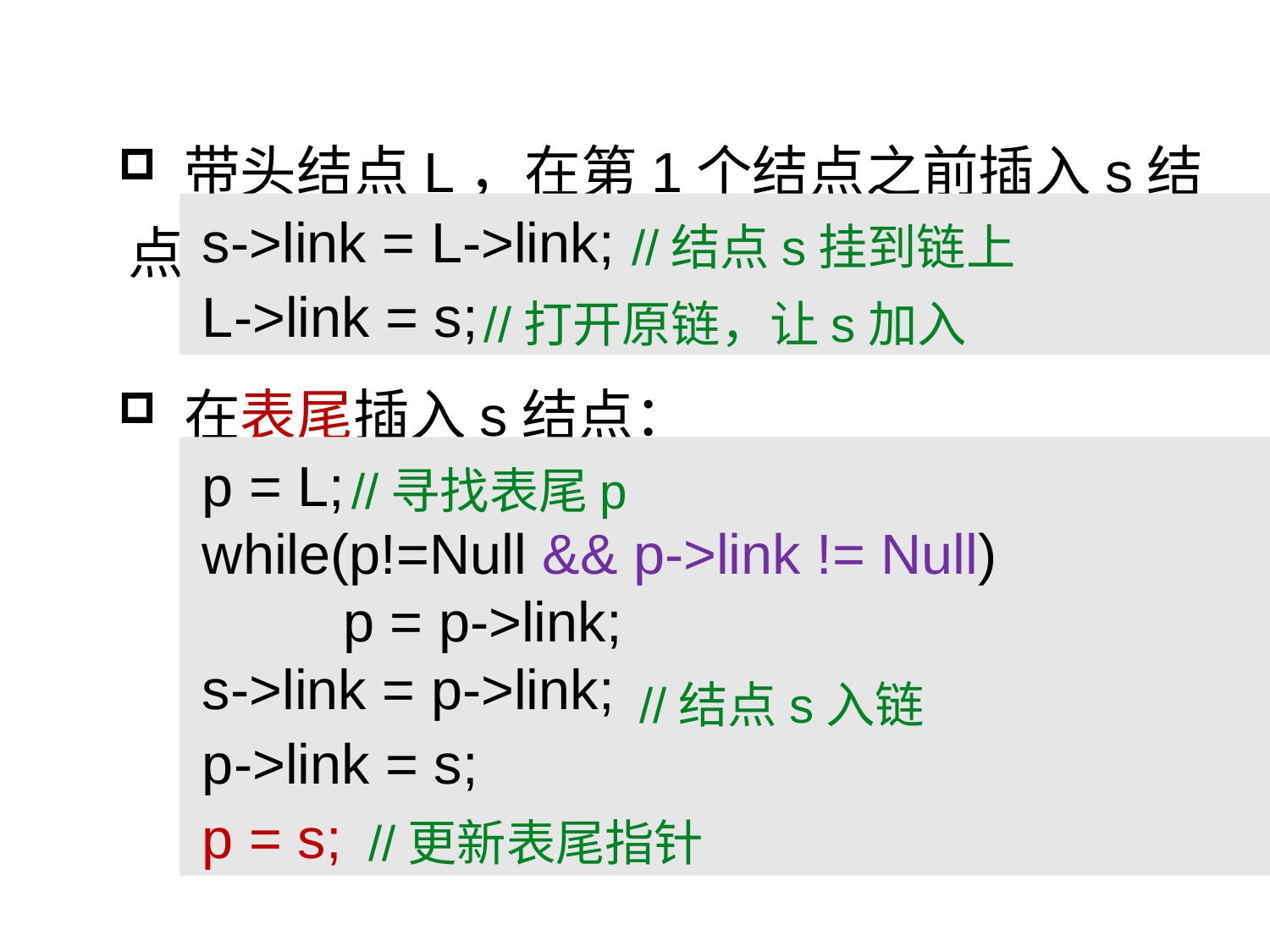

带头结点L，在第1个结点之前插入s结点：
s->link = L->link;
L->link = s;
//结点s挂到链上
//打开原链，让s加入
 在表尾插入s结点：
p = L;
while(p!=Null && p->link != Null)
         p = p->link;
s->link = p->link;
p->link = s;
p = s;
//寻找表尾p
//结点s入链
//更新表尾指针